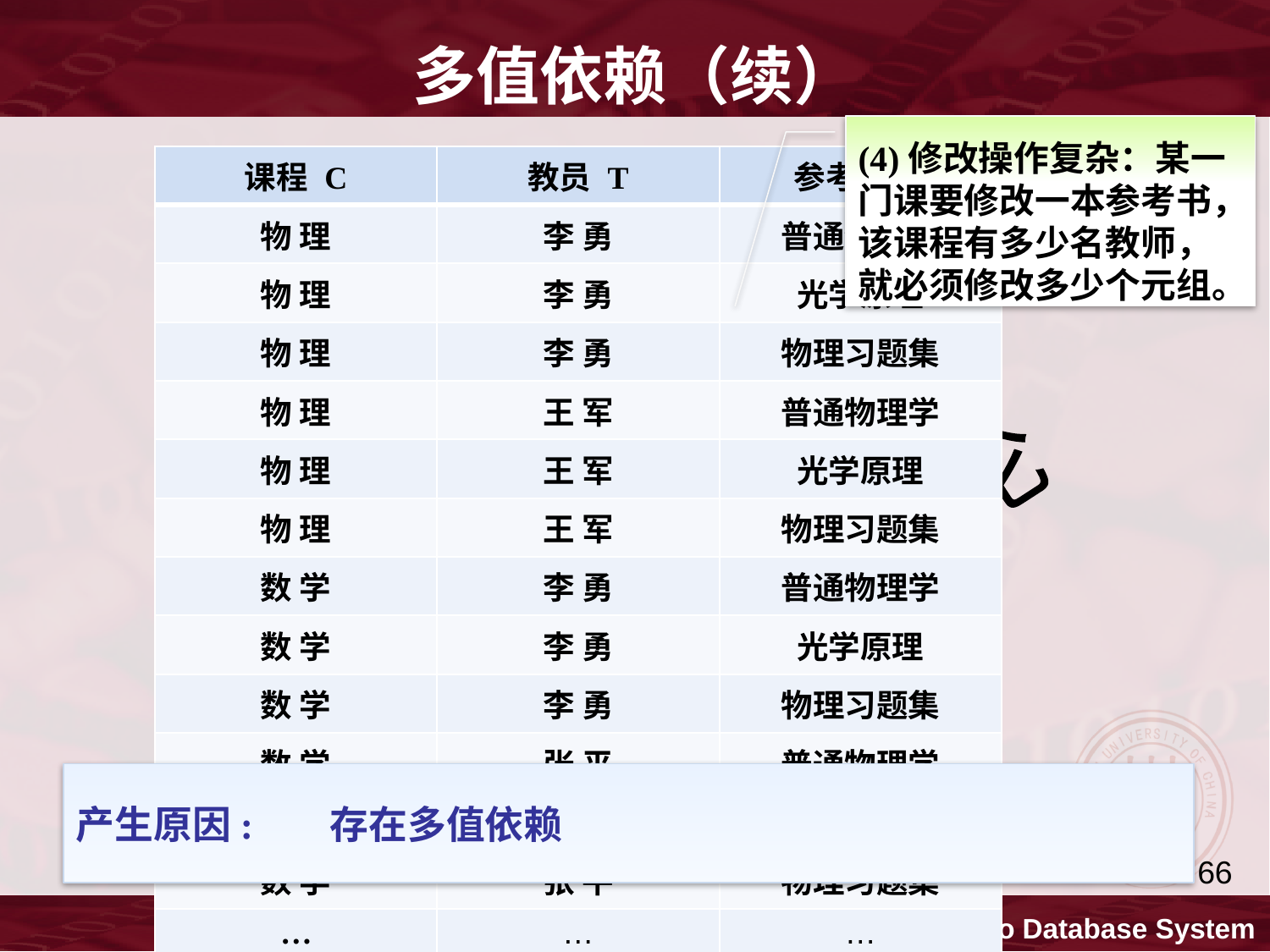

多值依赖（续）
(4)修改操作复杂：某一门课要修改一本参考书，该课程有多少名教师，就必须修改多少个元组。
| 课程 C | 教员 T | 参考书 B |
| --- | --- | --- |
| 物 理 | 李 勇 | 普通物理学 |
| 物 理 | 李 勇 | 光学原理 |
| 物 理 | 李 勇 | 物理习题集 |
| 物 理 | 王 军 | 普通物理学 |
| 物 理 | 王 军 | 光学原理 |
| 物 理 | 王 军 | 物理习题集 |
| 数 学 | 李 勇 | 普通物理学 |
| 数 学 | 李 勇 | 光学原理 |
| 数 学 | 李 勇 | 物理习题集 |
| 数 学 | 张 平 | 普通物理学 |
| 数 学 | 张 平 | 光学原理 |
| 数 学 | 张 平 | 物理习题集 |
| … | … | … |
产生原因:	存在多值依赖

*